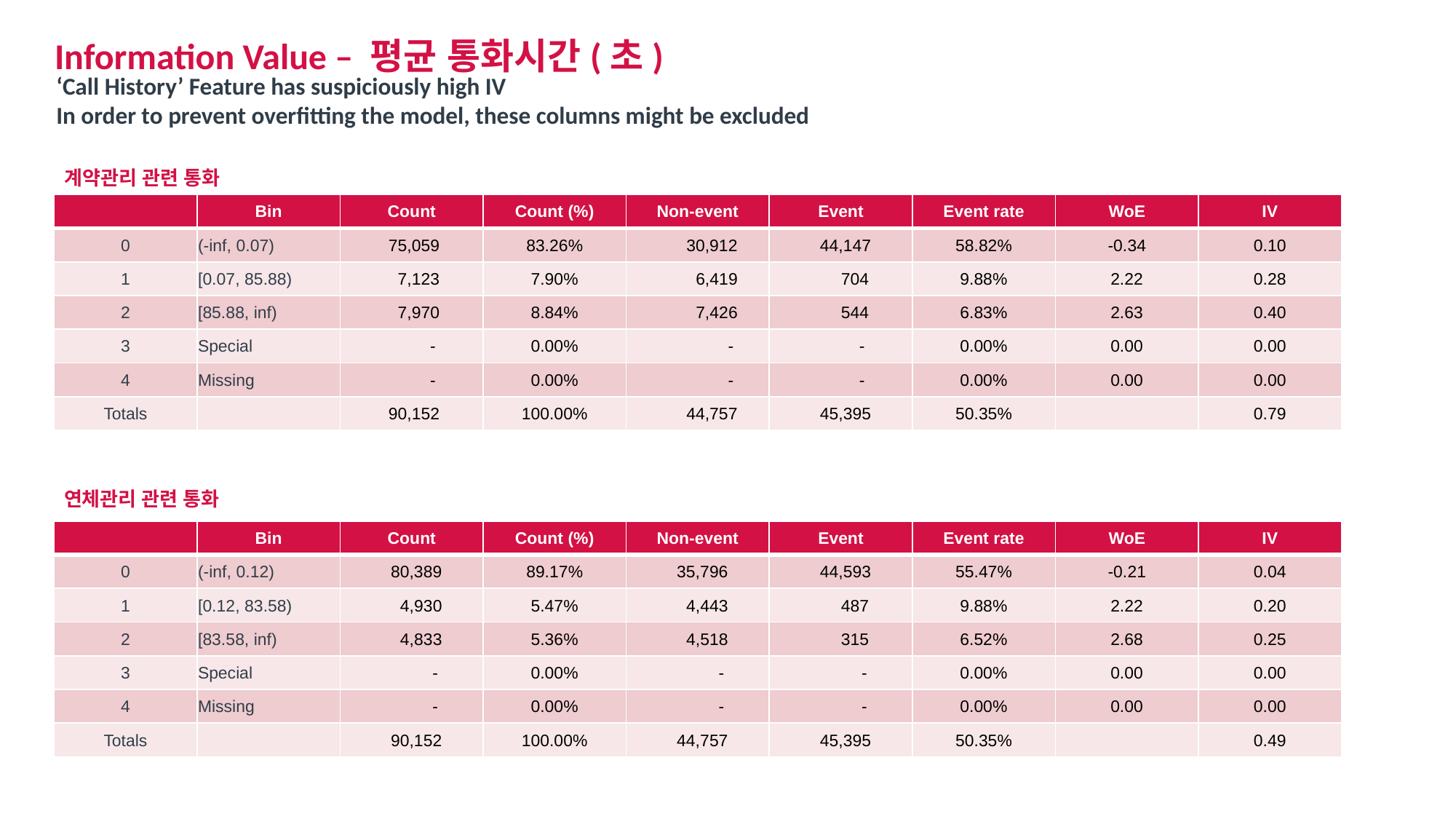

Information Value – 평균 통화시간(초)
‘Call History’ Feature has suspiciously high IV
In order to prevent overfitting the model, these columns might be excluded

계약관리 관련 통화
|  | Bin | Count | Count (%) | Non-event | Event | Event rate | WoE | IV |
| --- | --- | --- | --- | --- | --- | --- | --- | --- |
| 0 | (-inf, 0.07) | 75,059 | 83.26% | 30,912 | 44,147 | 58.82% | -0.34 | 0.10 |
| 1 | [0.07, 85.88) | 7,123 | 7.90% | 6,419 | 704 | 9.88% | 2.22 | 0.28 |
| 2 | [85.88, inf) | 7,970 | 8.84% | 7,426 | 544 | 6.83% | 2.63 | 0.40 |
| 3 | Special | - | 0.00% | - | - | 0.00% | 0.00 | 0.00 |
| 4 | Missing | - | 0.00% | - | - | 0.00% | 0.00 | 0.00 |
| Totals |  | 90,152 | 100.00% | 44,757 | 45,395 | 50.35% |  | 0.79 |
연체관리 관련 통화
|  | Bin | Count | Count (%) | Non-event | Event | Event rate | WoE | IV |
| --- | --- | --- | --- | --- | --- | --- | --- | --- |
| 0 | (-inf, 0.12) | 80,389 | 89.17% | 35,796 | 44,593 | 55.47% | -0.21 | 0.04 |
| 1 | [0.12, 83.58) | 4,930 | 5.47% | 4,443 | 487 | 9.88% | 2.22 | 0.20 |
| 2 | [83.58, inf) | 4,833 | 5.36% | 4,518 | 315 | 6.52% | 2.68 | 0.25 |
| 3 | Special | - | 0.00% | - | - | 0.00% | 0.00 | 0.00 |
| 4 | Missing | - | 0.00% | - | - | 0.00% | 0.00 | 0.00 |
| Totals |  | 90,152 | 100.00% | 44,757 | 45,395 | 50.35% |  | 0.49 |